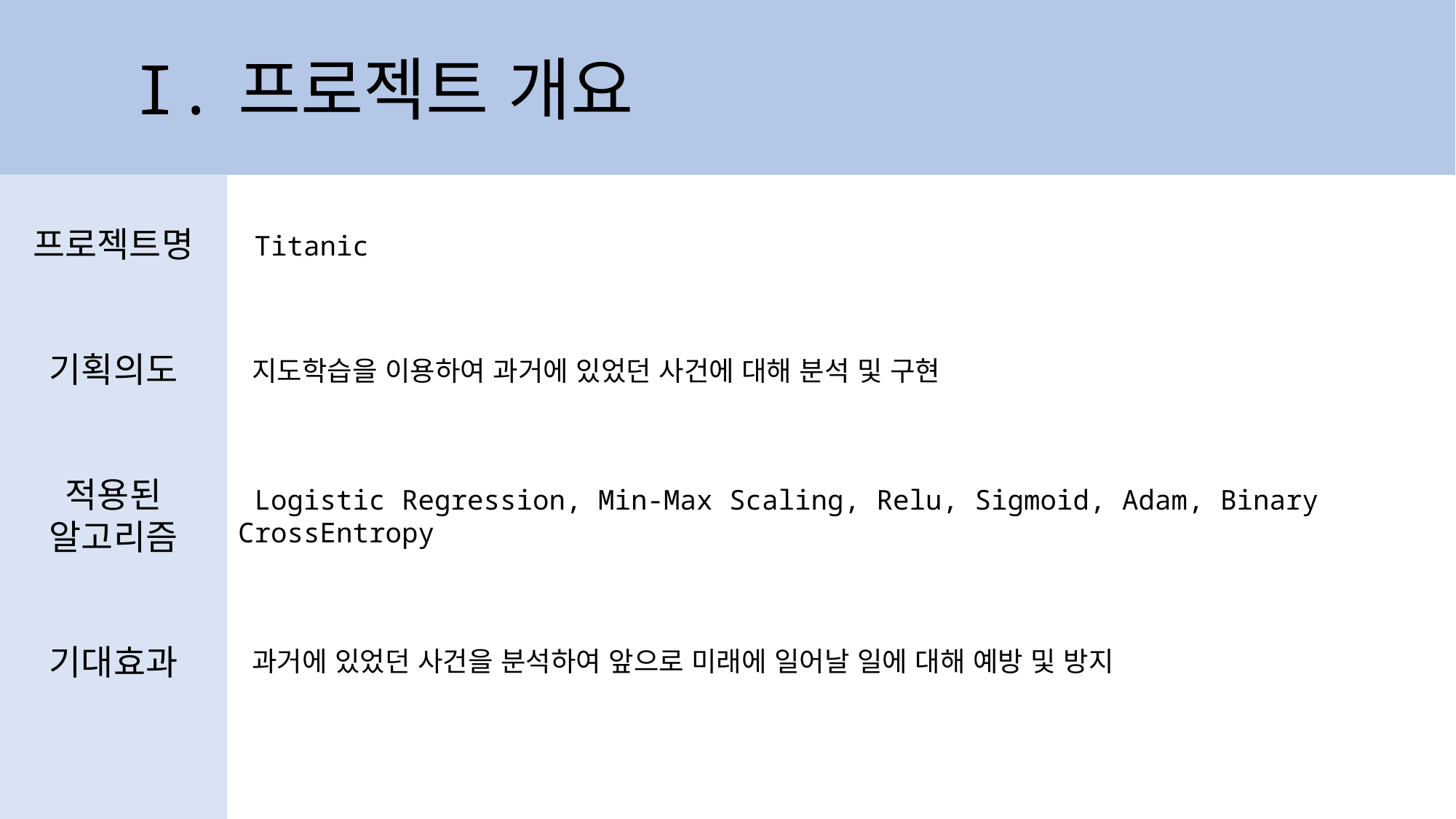

I.
프로젝트 개요

프로젝트명

기획의도

적용된
알고리즘

기대효과

 Titanic
 지도학습을 이용하여 과거에 있었던 사건에 대해 분석 및 구현
 Logistic Regression, Min-Max Scaling, Relu, Sigmoid, Adam, Binary CrossEntropy
 과거에 있었던 사건을 분석하여 앞으로 미래에 일어날 일에 대해 예방 및 방지